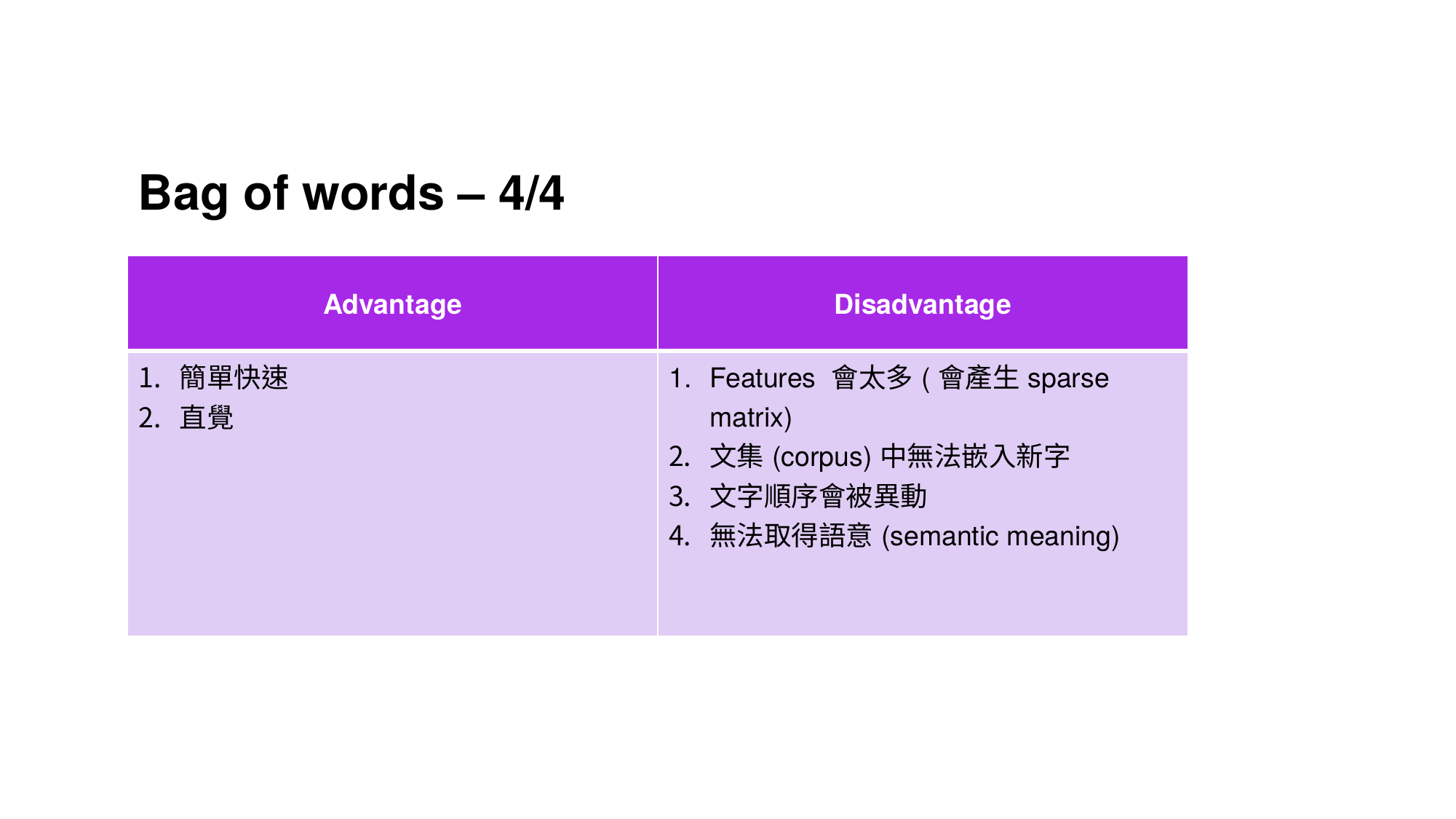

# Bag of words – 4/4
| Advantage | Disadvantage |
| --- | --- |
| 簡單快速 直覺 | Features 會太多(會產生sparse matrix) 文集(corpus)中無法嵌入新字 文字順序會被異動 無法取得語意(semantic meaning) |